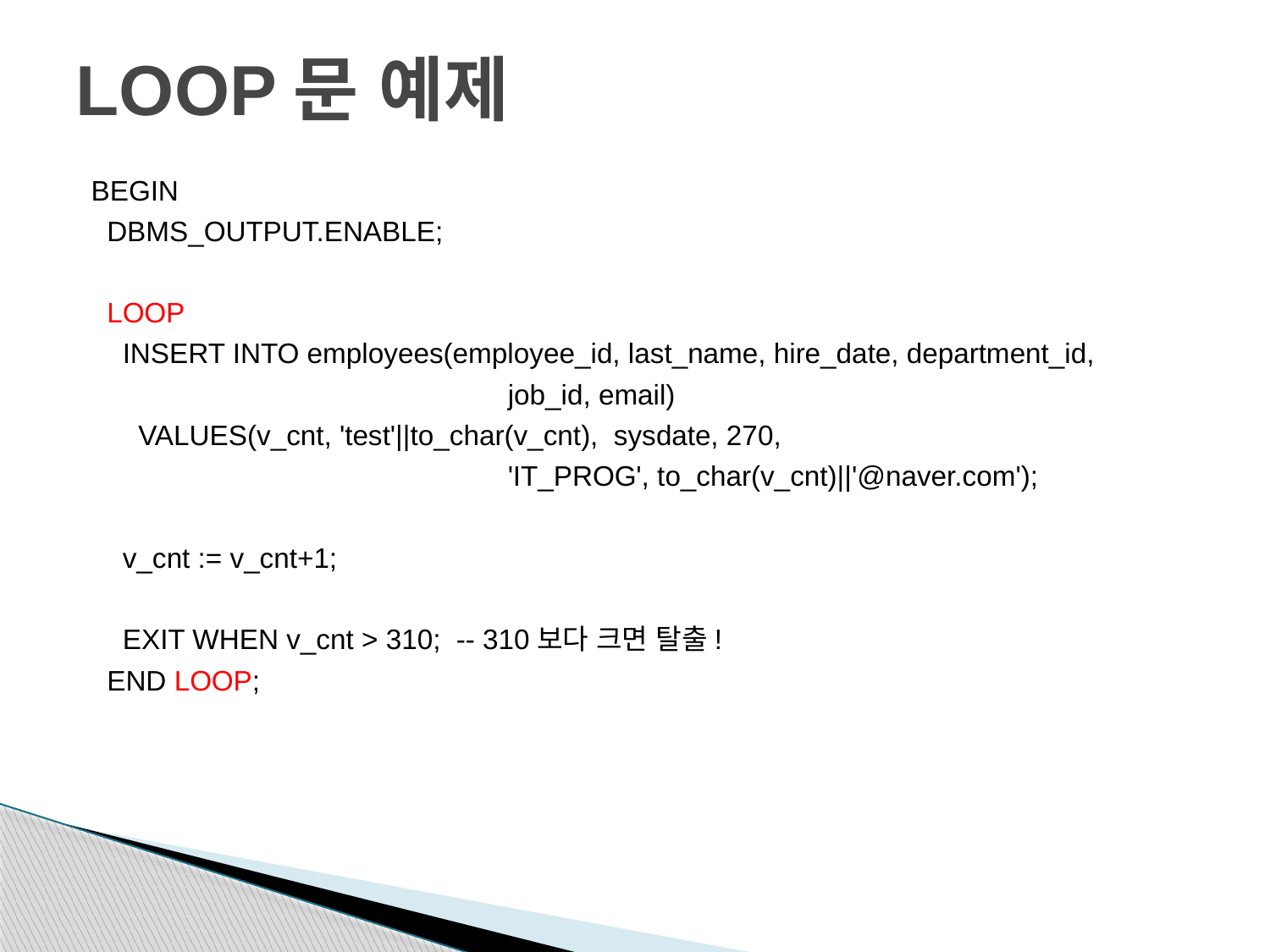

# LOOP문 예제
BEGIN
  DBMS_OUTPUT.ENABLE;

  LOOP
    INSERT INTO employees(employee_id, last_name, hire_date, department_id,
				job_id, email)
      VALUES(v_cnt, 'test'||to_char(v_cnt),  sysdate, 270,
				'IT_PROG', to_char(v_cnt)||'@naver.com');

    v_cnt := v_cnt+1;

    EXIT WHEN v_cnt > 310;  -- 310보다 크면 탈출!
  END LOOP;